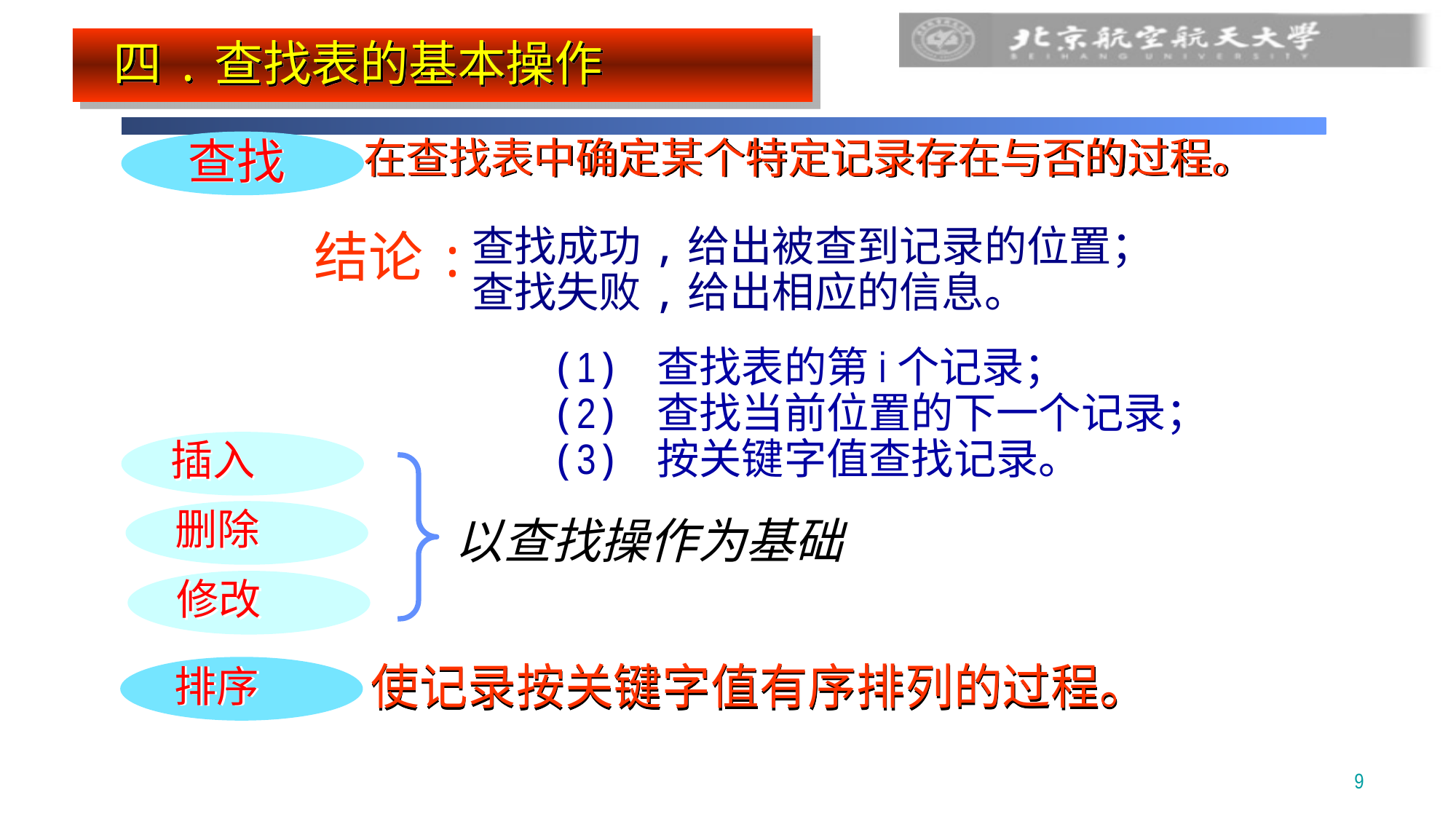

四.查找表的基本操作

查找

在查找表中确定某个特定记录存在与否的过程。
结论:
查找成功,给出被查到记录的位置；
查找失败,给出相应的信息。
(1) 查找表的第i个记录；
(2) 查找当前位置的下一个记录；
(3) 按关键字值查找记录。
 插入

以查找操作为基础
 删除

 修改

使记录按关键字值有序排列的过程。
排序

9